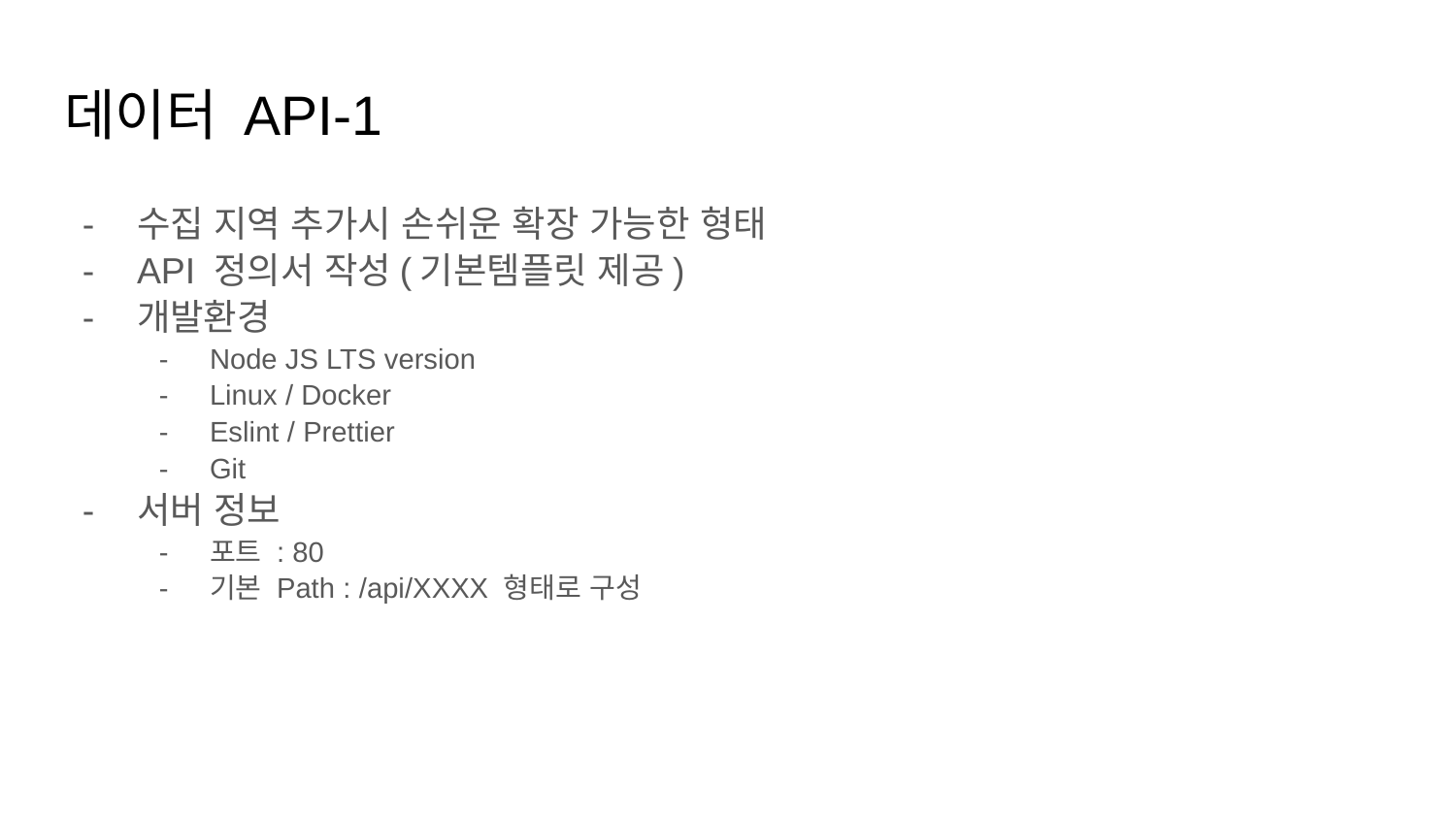

# 데이터 API-1
수집 지역 추가시 손쉬운 확장 가능한 형태
API 정의서 작성(기본템플릿 제공)
개발환경
Node JS LTS version
Linux / Docker
Eslint / Prettier
Git
서버 정보
포트 : 80
기본 Path : /api/XXXX 형태로 구성